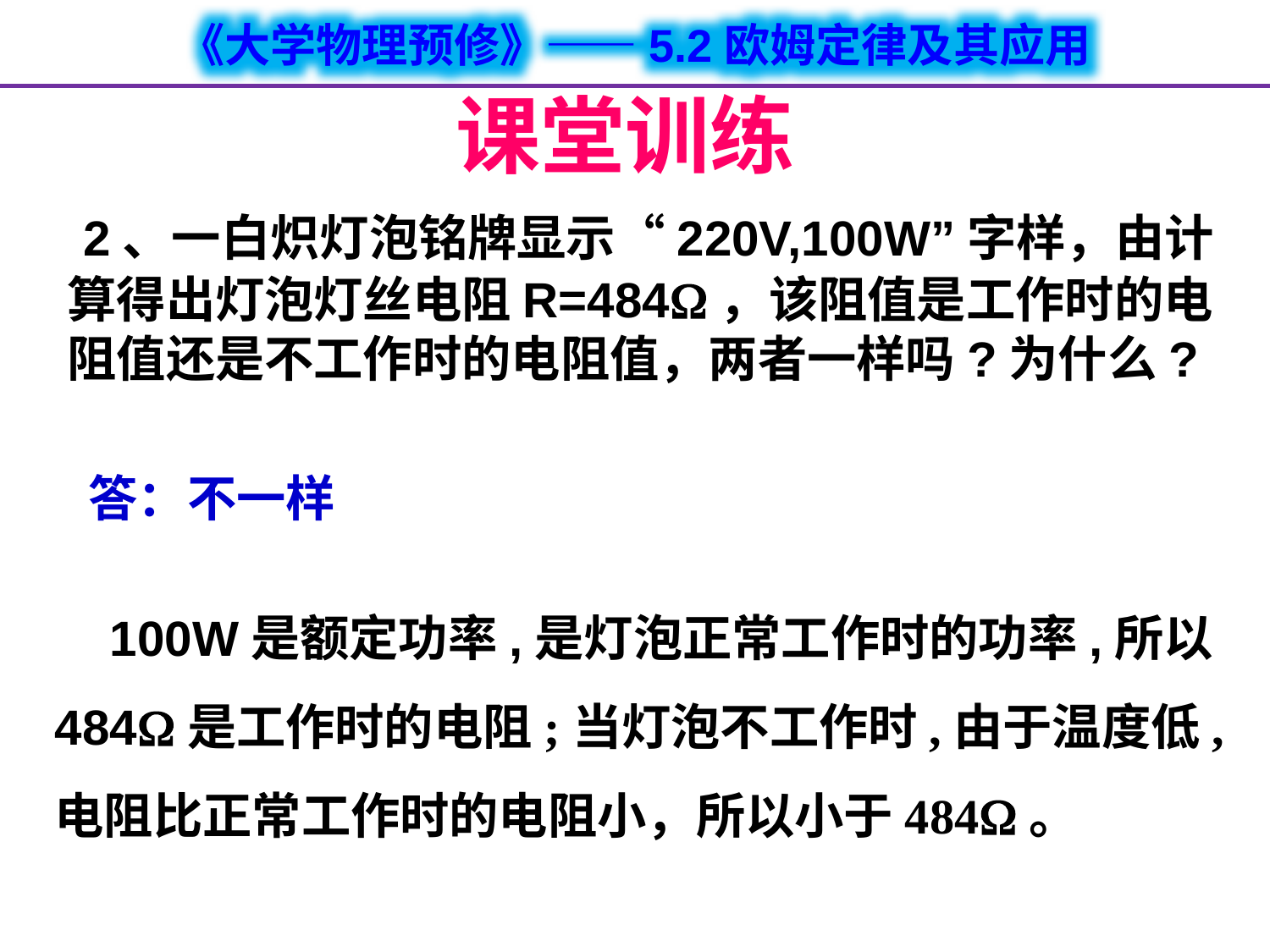

课堂训练
 2、一白炽灯泡铭牌显示“220V,100W”字样，由计算得出灯泡灯丝电阻R=484Ω，该阻值是工作时的电阻值还是不工作时的电阻值，两者一样吗?为什么?
答：不一样
    100W是额定功率,是灯泡正常工作时的功率,所以484Ω是工作时的电阻;当灯泡不工作时,由于温度低,电阻比正常工作时的电阻小，所以小于484Ω。